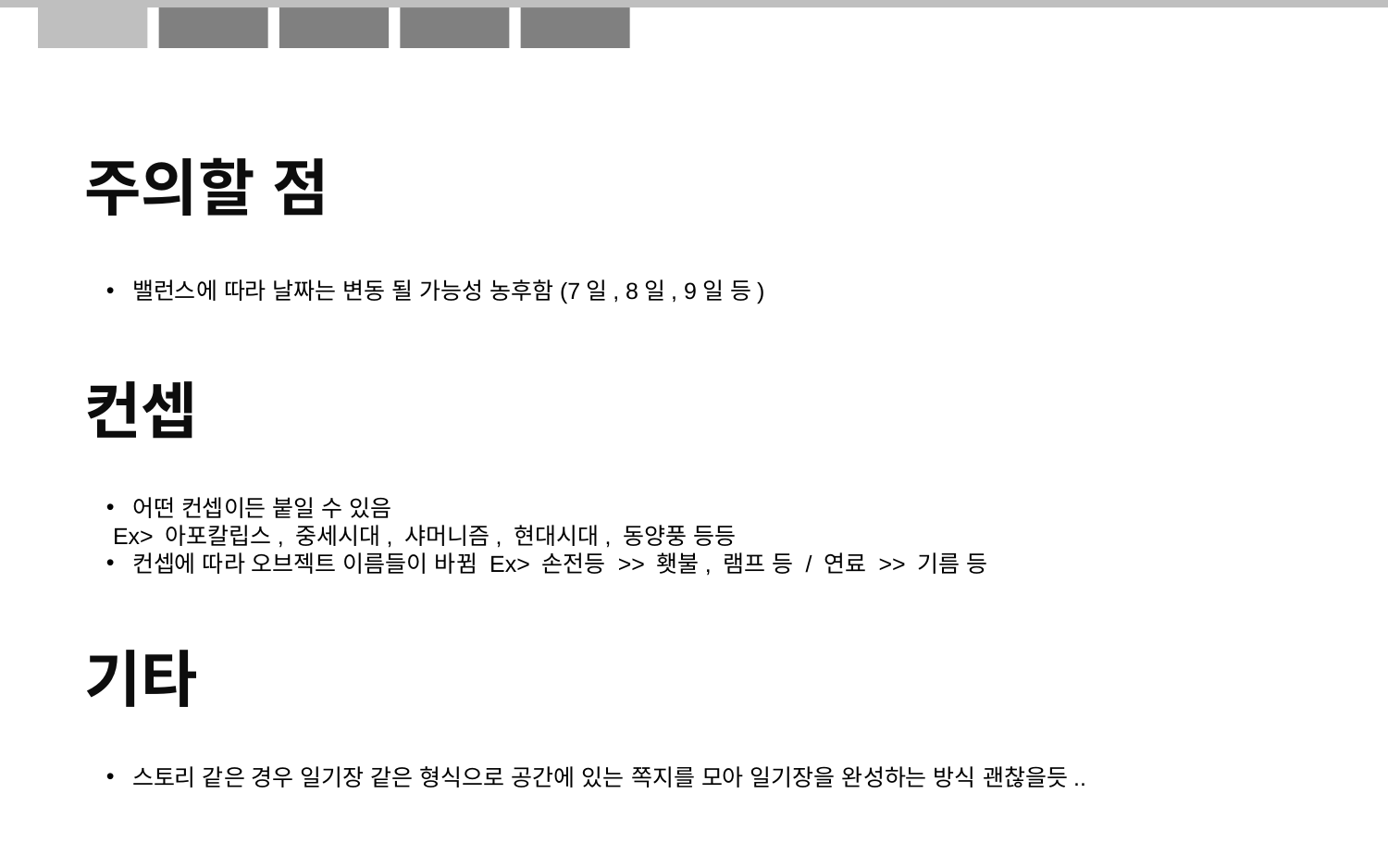

주의할 점
밸런스에 따라 날짜는 변동 될 가능성 농후함(7일, 8일, 9일 등)
컨셉
어떤 컨셉이든 붙일 수 있음
 Ex> 아포칼립스, 중세시대, 샤머니즘, 현대시대, 동양풍 등등
컨셉에 따라 오브젝트 이름들이 바뀜 Ex> 손전등 >> 횃불, 램프 등 / 연료 >> 기름 등
기타
스토리 같은 경우 일기장 같은 형식으로 공간에 있는 쪽지를 모아 일기장을 완성하는 방식 괜찮을듯..